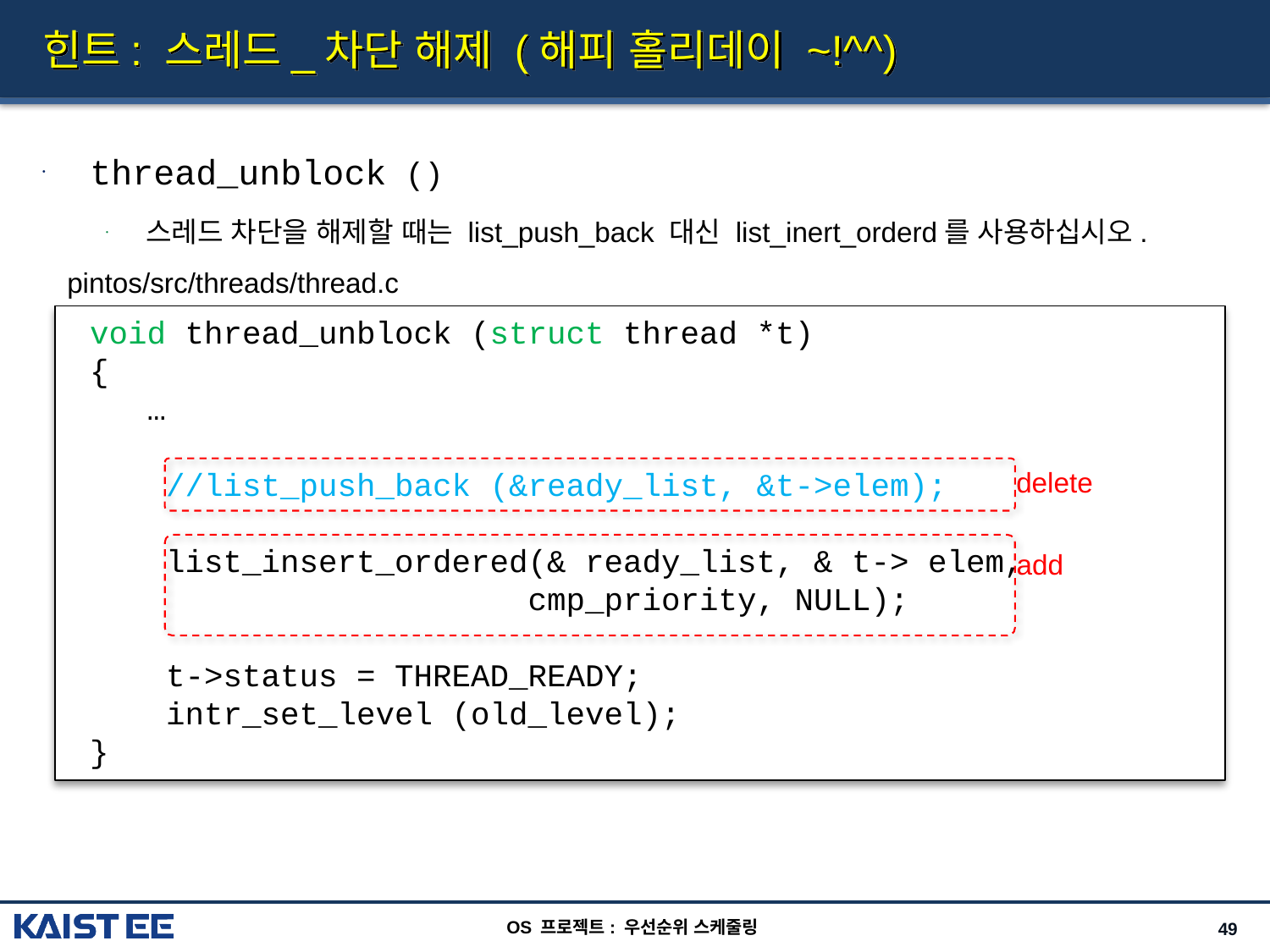

# 힌트: 스레드_차단 해제 (해피 홀리데이 ~!^^)
thread_unblock ()
스레드 차단을 해제할 때는 list_push_back 대신 list_inert_orderd를 사용하십시오.

pintos/src/threads/thread.c
void thread_unblock (struct thread *t)
{
   …

    //list_push_back (&ready_list, &t->elem);

    list_insert_ordered(& ready_list, & t-> elem,
                       cmp_priority, NULL);

    t->status = THREAD_READY;
    intr_set_level (old_level);
}

delete

add
OS 프로젝트: 우선순위 스케줄링
49